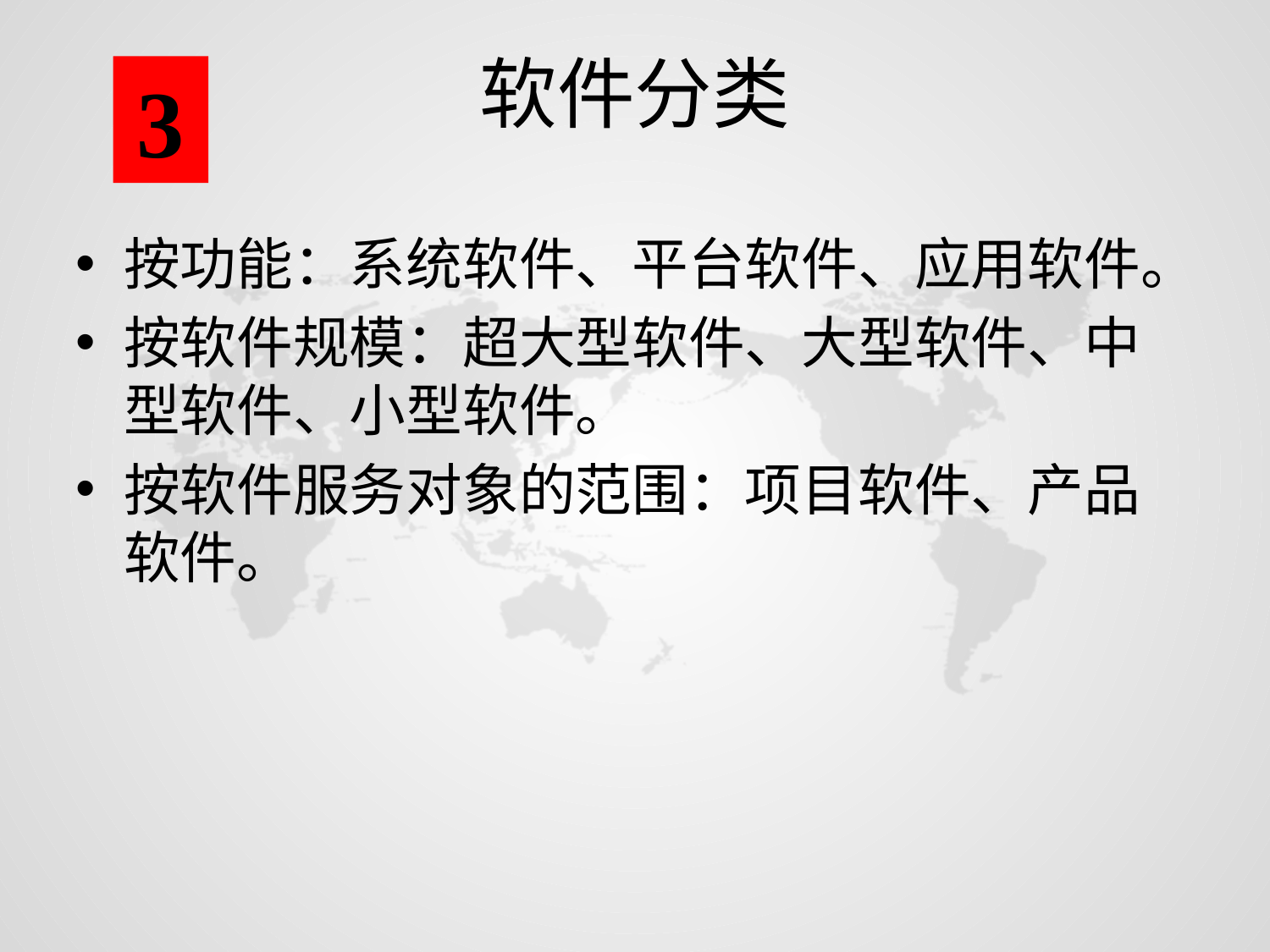

# 软件分类
3
按功能：系统软件、平台软件、应用软件。
按软件规模：超大型软件、大型软件、中型软件、小型软件。
按软件服务对象的范围：项目软件、产品软件。